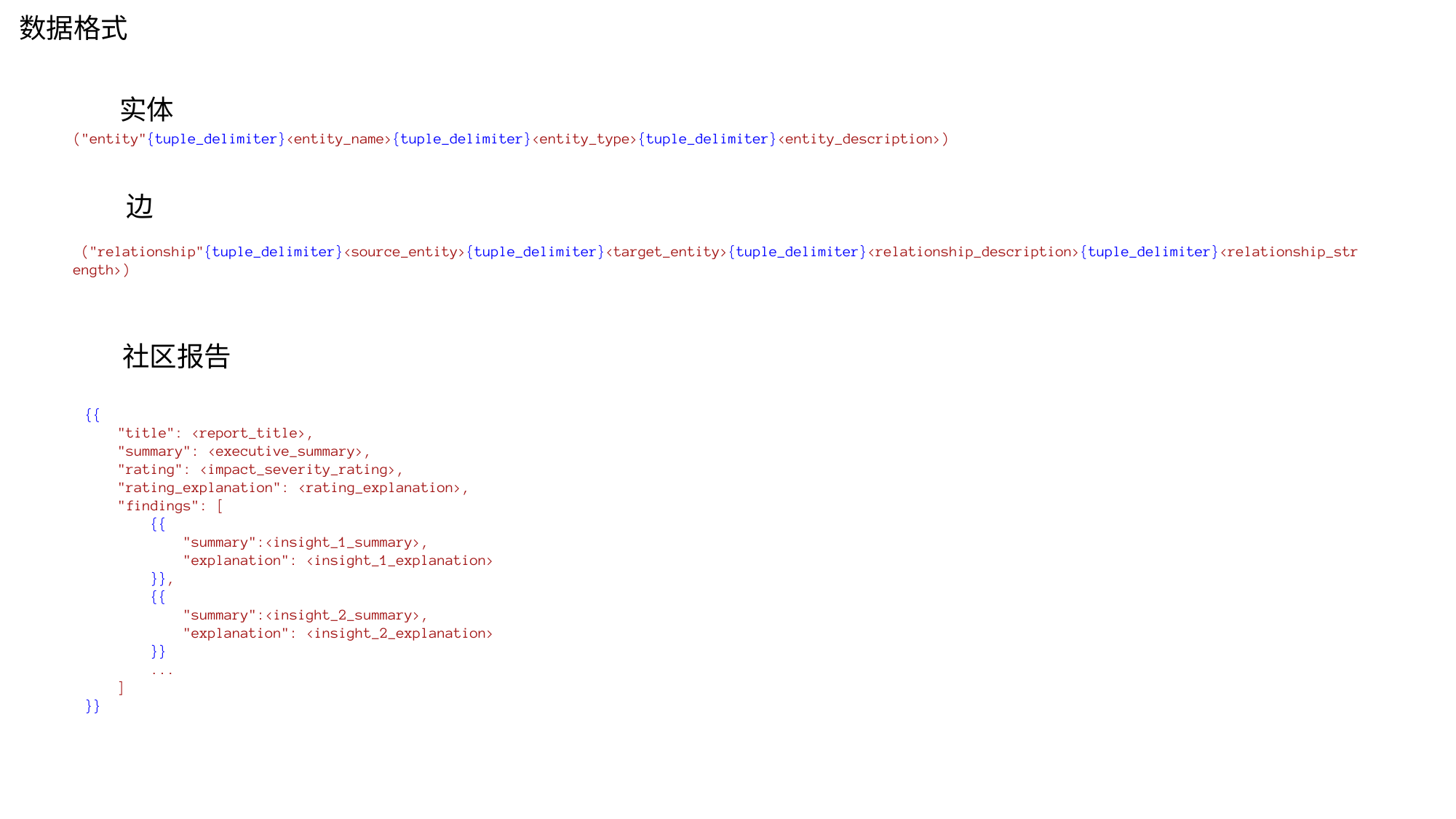

数据格式
实体
("entity"{tuple_delimiter}<entity_name>{tuple_delimiter}<entity_type>{tuple_delimiter}<entity_description>)
边
 ("relationship"{tuple_delimiter}<source_entity>{tuple_delimiter}<target_entity>{tuple_delimiter}<relationship_description>{tuple_delimiter}<relationship_strength>)
社区报告
    {{
        "title": <report_title>,
        "summary": <executive_summary>,
        "rating": <impact_severity_rating>,
        "rating_explanation": <rating_explanation>,
        "findings": [
            {{
                "summary":<insight_1_summary>,
                "explanation": <insight_1_explanation>
            }},
            {{
                "summary":<insight_2_summary>,
                "explanation": <insight_2_explanation>
            }}
            ...
        ]
    }}